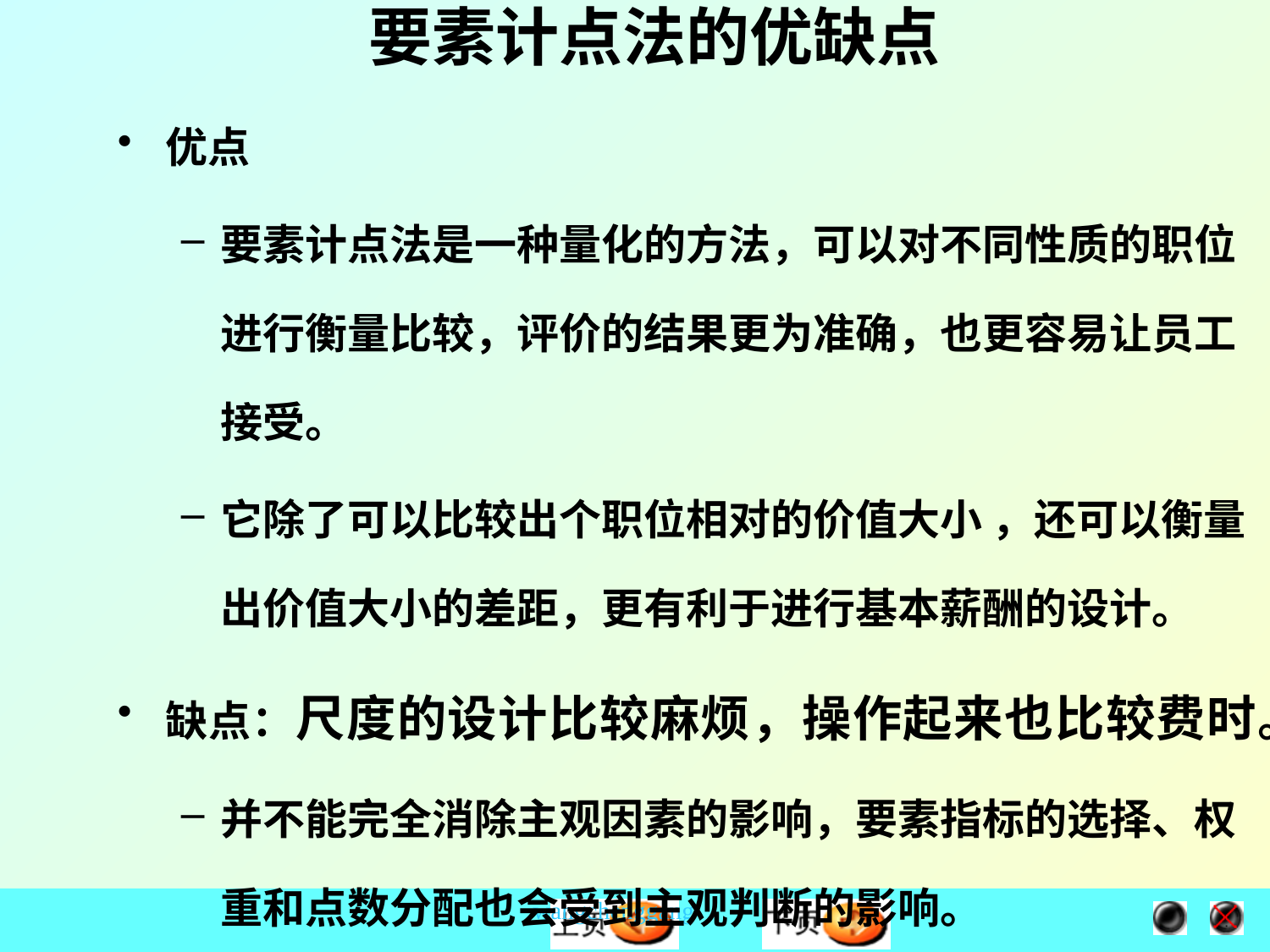

# 要素计点法的优缺点
优点
要素计点法是一种量化的方法，可以对不同性质的职位进行衡量比较，评价的结果更为准确，也更容易让员工接受。
它除了可以比较出个职位相对的价值大小 ，还可以衡量出价值大小的差距，更有利于进行基本薪酬的设计。
缺点：尺度的设计比较麻烦，操作起来也比较费时。
并不能完全消除主观因素的影响，要素指标的选择、权重和点数分配也会受到主观判断的影响。
wangchenggang